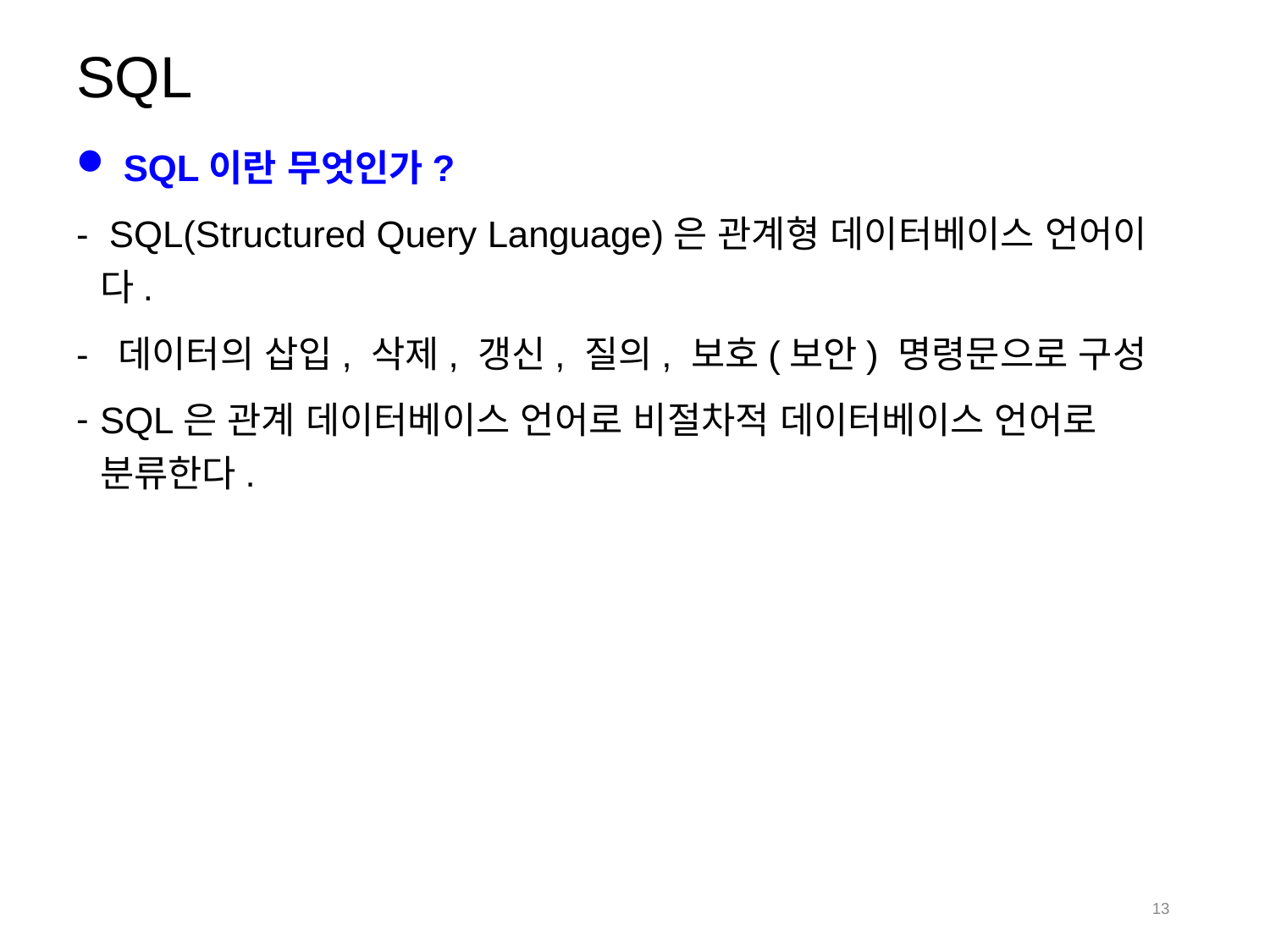

# SQL
 SQL이란 무엇인가?
-  SQL(Structured Query Language)은 관계형 데이터베이스 언어이다.
-  데이터의 삽입, 삭제, 갱신, 질의, 보호(보안) 명령문으로 구성
SQL은 관계 데이터베이스 언어로 비절차적 데이터베이스 언어로 분류한다.

13